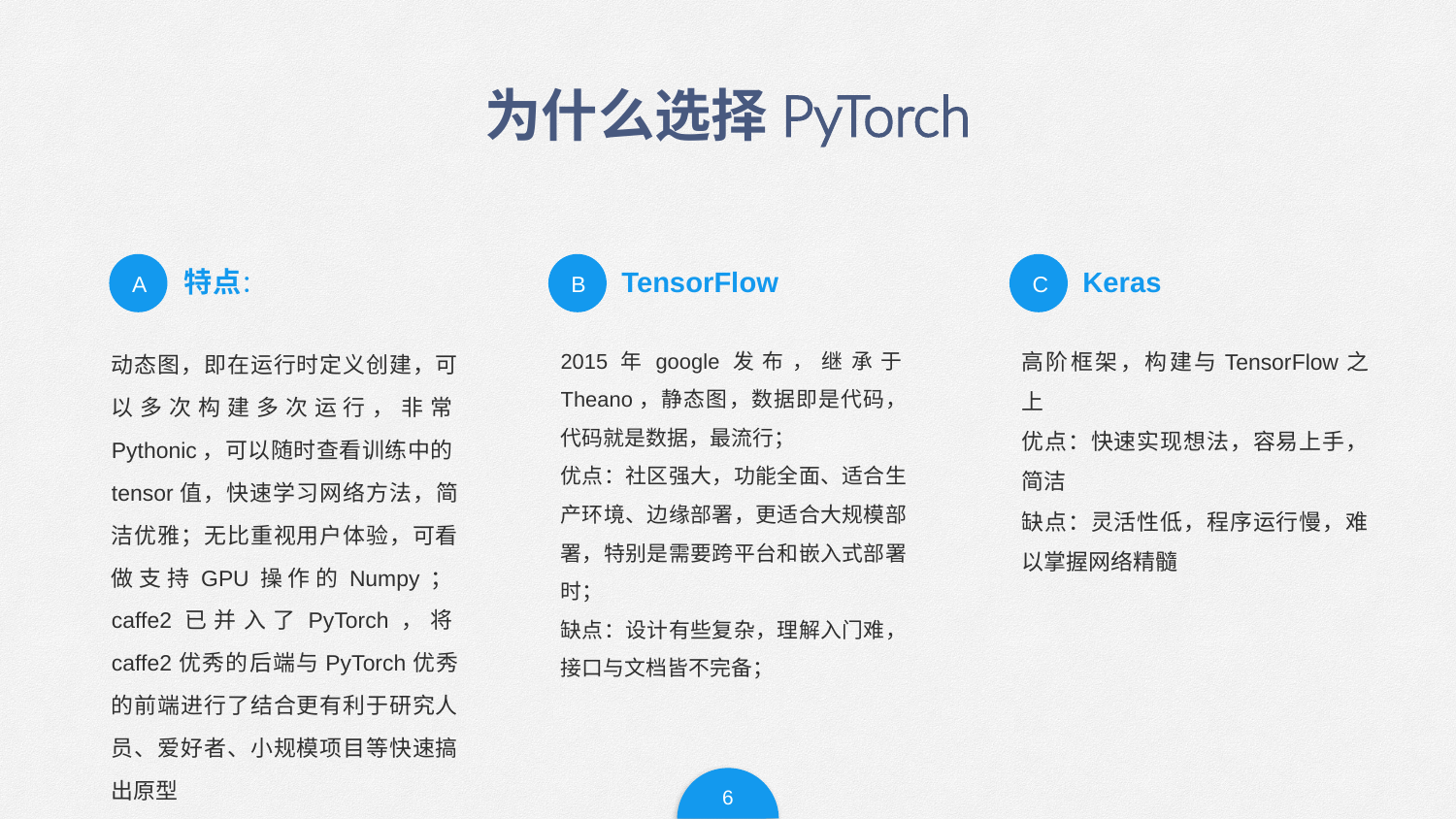

# 为什么选择PyTorch
特点：
TensorFlow
Keras
B
C
A
动态图，即在运行时定义创建，可以多次构建多次运行，非常Pythonic，可以随时查看训练中的tensor值，快速学习网络方法，简洁优雅；无比重视用户体验，可看做支持GPU操作的Numpy；caffe2已并入了PyTorch，将caffe2优秀的后端与PyTorch优秀的前端进行了结合更有利于研究人员、爱好者、小规模项目等快速搞出原型
2015年google发布，继承于Theano，静态图，数据即是代码，代码就是数据，最流行；
优点：社区强大，功能全面、适合生产环境、边缘部署，更适合大规模部署，特别是需要跨平台和嵌入式部署时；
缺点：设计有些复杂，理解入门难，接口与文档皆不完备；
高阶框架，构建与TensorFlow之上
优点：快速实现想法，容易上手，简洁
缺点：灵活性低，程序运行慢，难以掌握网络精髓
6